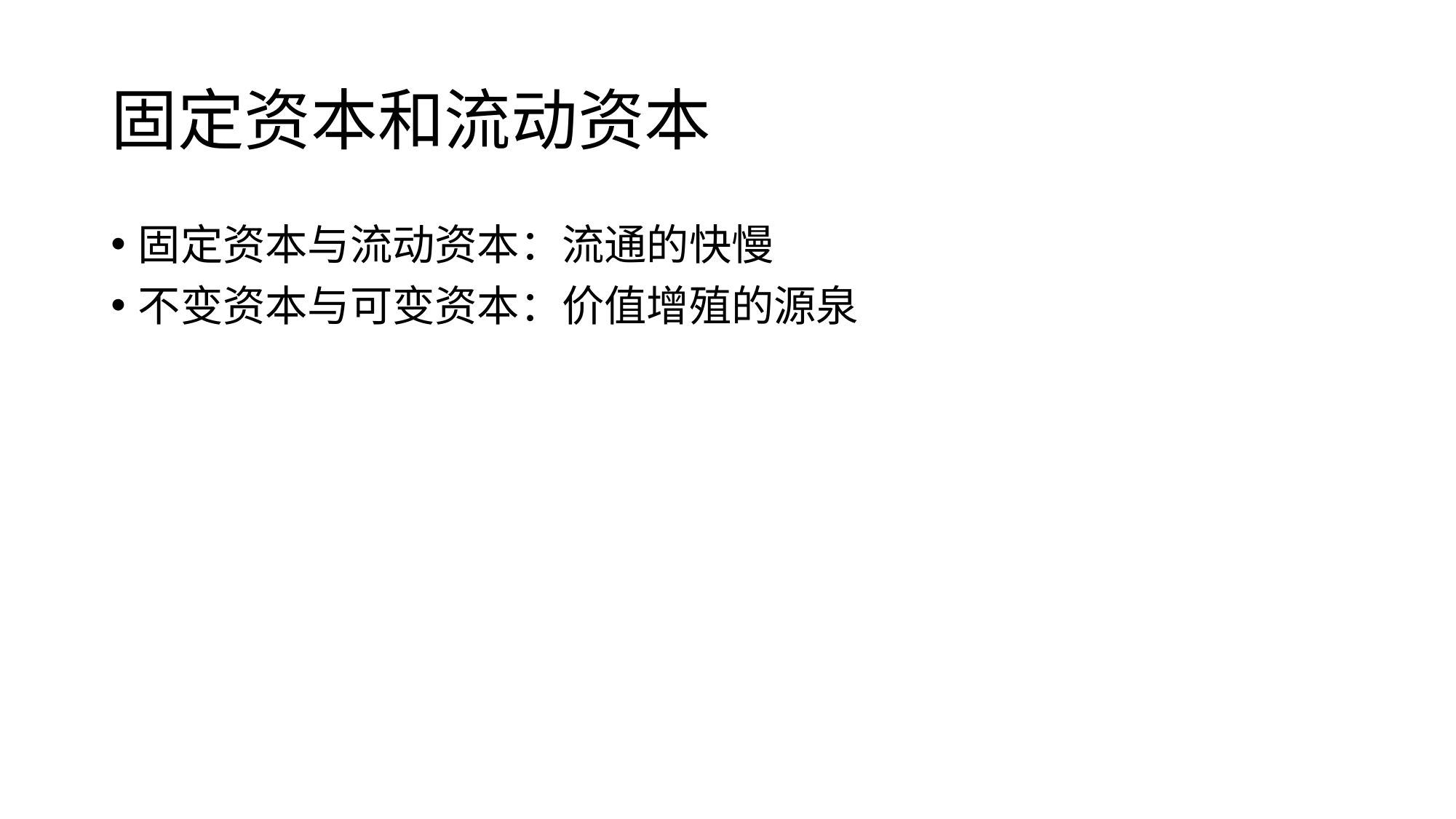

# 固定资本和流动资本
固定资本与流动资本：流通的快慢
不变资本与可变资本：价值增殖的源泉